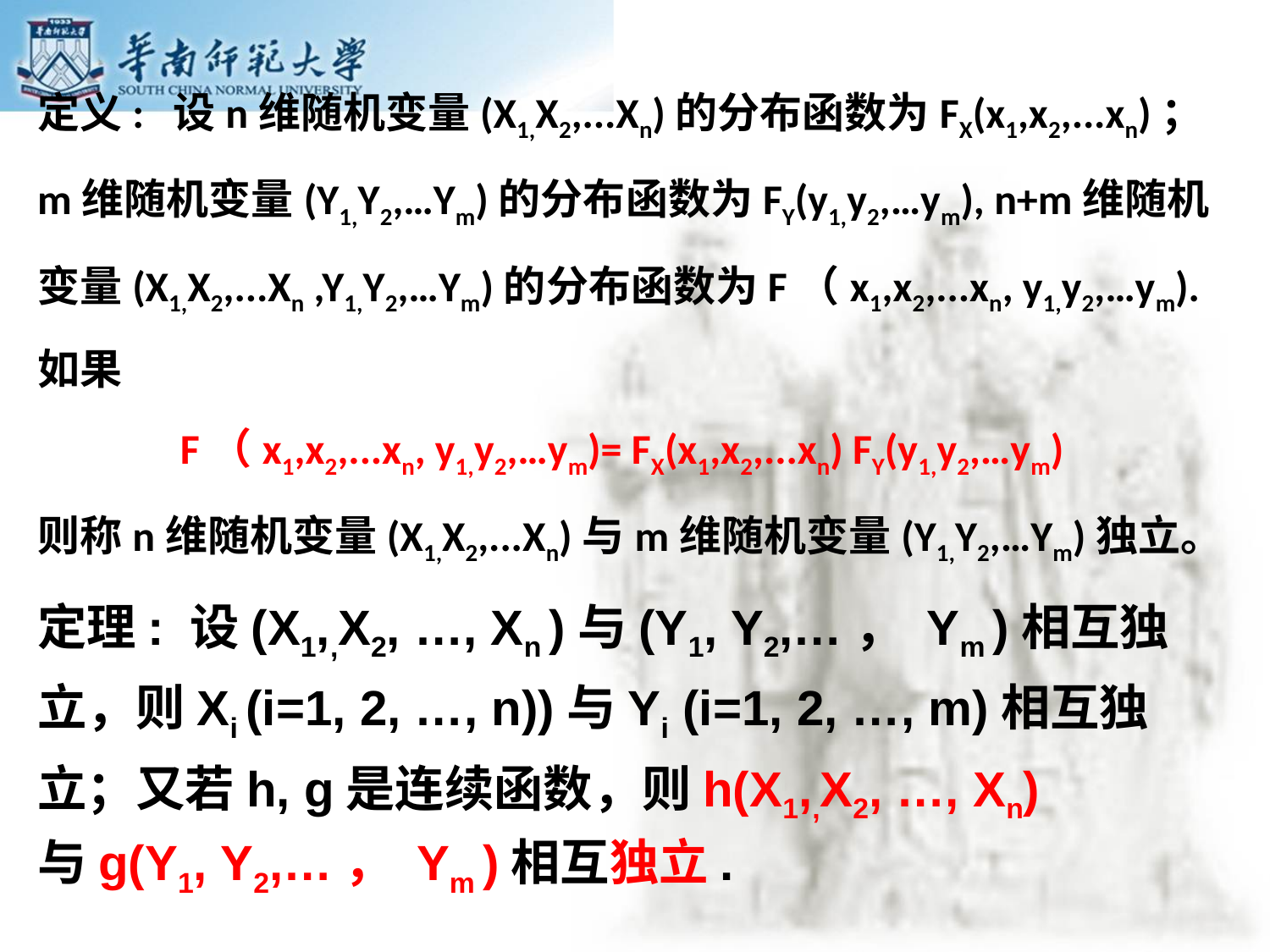

定义:  设n维随机变量(X1,X2,...Xn)的分布函数为FX(x1,x2,...xn)；m维随机变量(Y1,Y2,…Ym)的分布函数为FY(y1,y2,…ym), n+m维随机变量(X1,X2,...Xn ,Y1,Y2,…Ym)的分布函数为F（x1,x2,...xn, y1,y2,…ym).如果
               F（x1,x2,...xn, y1,y2,…ym)= FX(x1,x2,...xn) FY(y1,y2,…ym)
则称n维随机变量(X1,X2,...Xn)与m维随机变量(Y1,Y2,…Ym)独立。
定理: 设(X1,,X2, …, Xn )与(Y1, Y2,…， Ym )相互独立，则Xi (i=1, 2, …, n))与Yi (i=1, 2, …, m)相互独立；又若h, g是连续函数，则h(X1,,X2, …, Xn)
与g(Y1, Y2,…， Ym )相互独立.